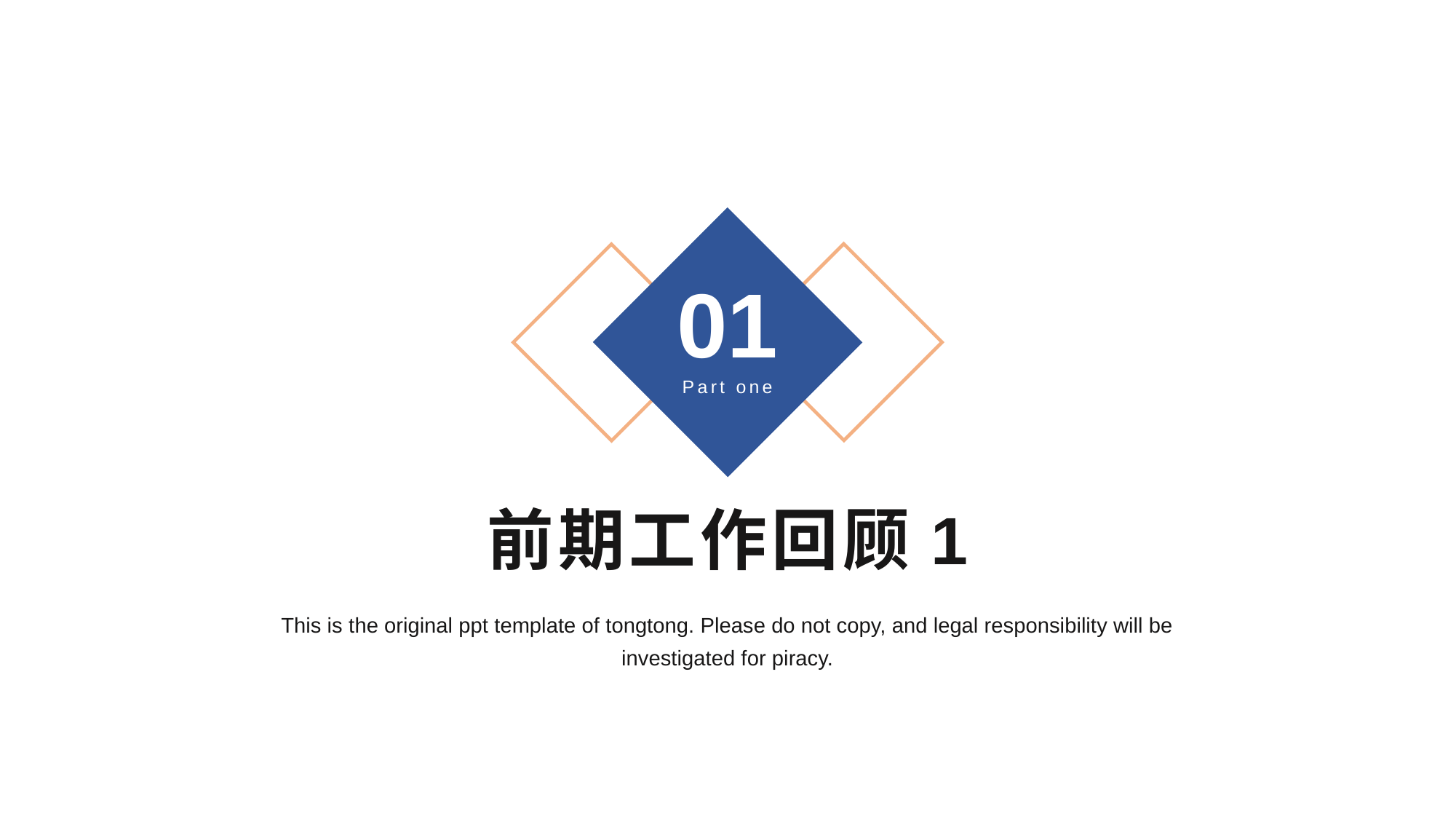

BBAAD9C20180234D78E509342D30B490A2B9B2081D3D2B70ADD98433B1092BA66B48B638116B6B0622592708C84631EC78F9212A41D06B111B5EC2463BBE24DE24F1F13DAF2766B7B4172CC760F24DF1AC31E1E57598618E48F78198ECB49CA8DB96259CDEB
01
Part one
前期工作回顾1
This is the original ppt template of tongtong. Please do not copy, and legal responsibility will be investigated for piracy.